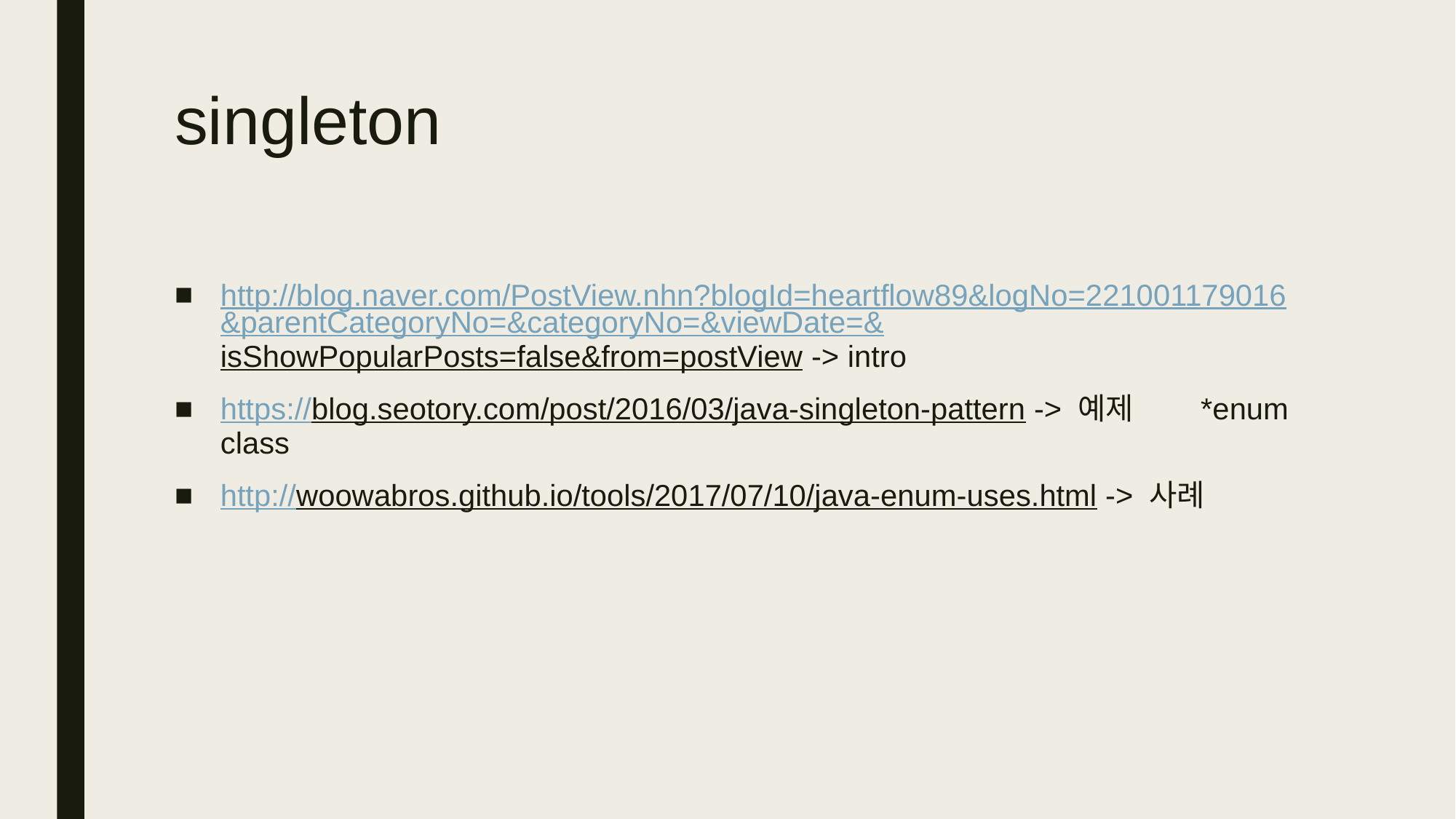

# singleton
http://blog.naver.com/PostView.nhn?blogId=heartflow89&logNo=221001179016&parentCategoryNo=&categoryNo=&viewDate=&isShowPopularPosts=false&from=postView -> intro
https://blog.seotory.com/post/2016/03/java-singleton-pattern -> 예제       *enum class
http://woowabros.github.io/tools/2017/07/10/java-enum-uses.html -> 사례